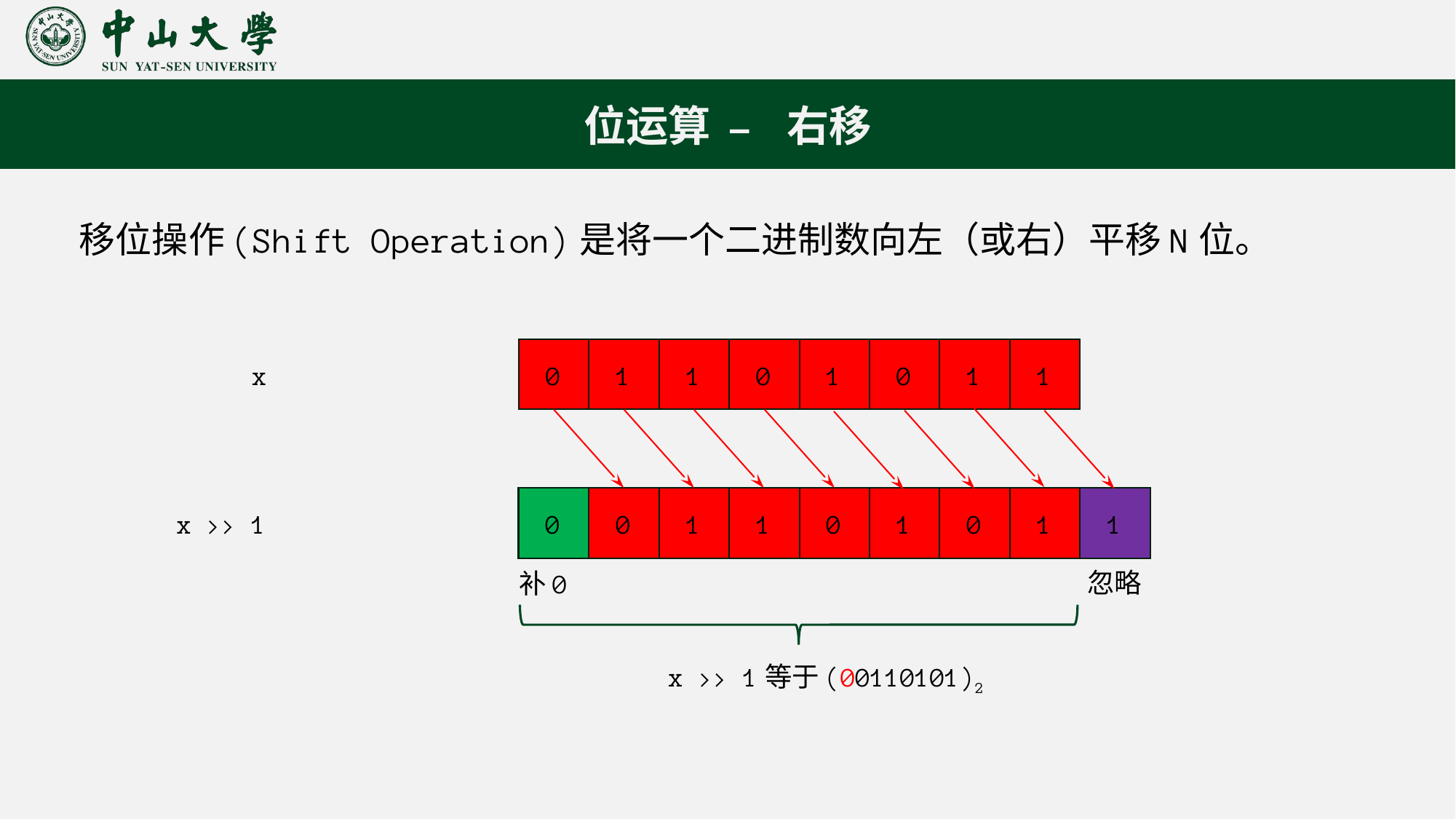

位运算 - 右移
移位操作(Shift Operation)是将一个二进制数向左（或右）平移N位。
0
1
1
0
1
0
1
1

x
0
0
1
1
0
1
0
1
1
x >> 1
忽略
补0
x >> 1等于(00110101)2